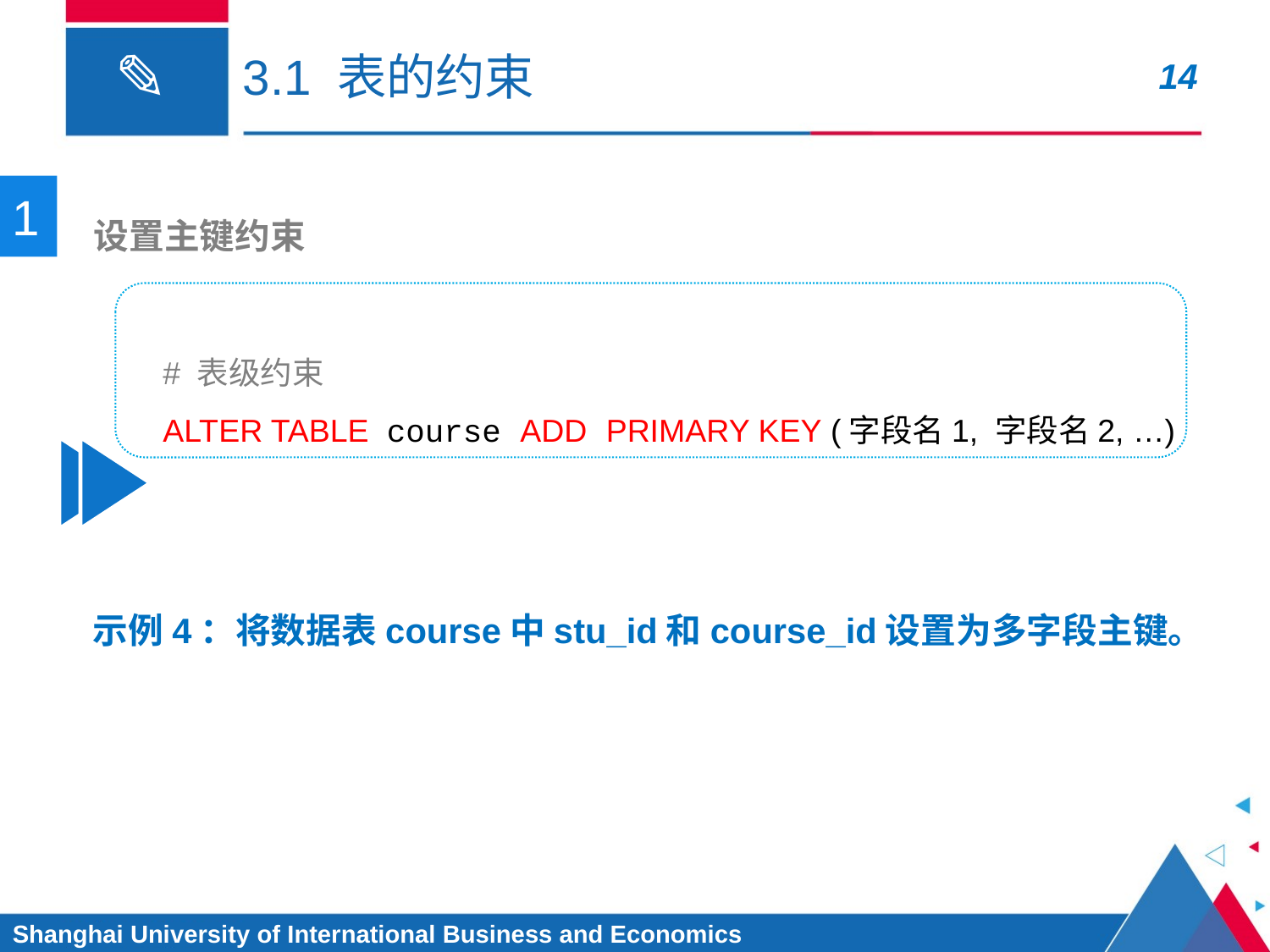

# 3.1 表的约束

1
  设置主键约束

# 表级约束
ALTER TABLE  course ADD PRIMARY KEY (字段名1, 字段名2, …)

示例4：将数据表course中stu_id和course_id设置为多字段主键。